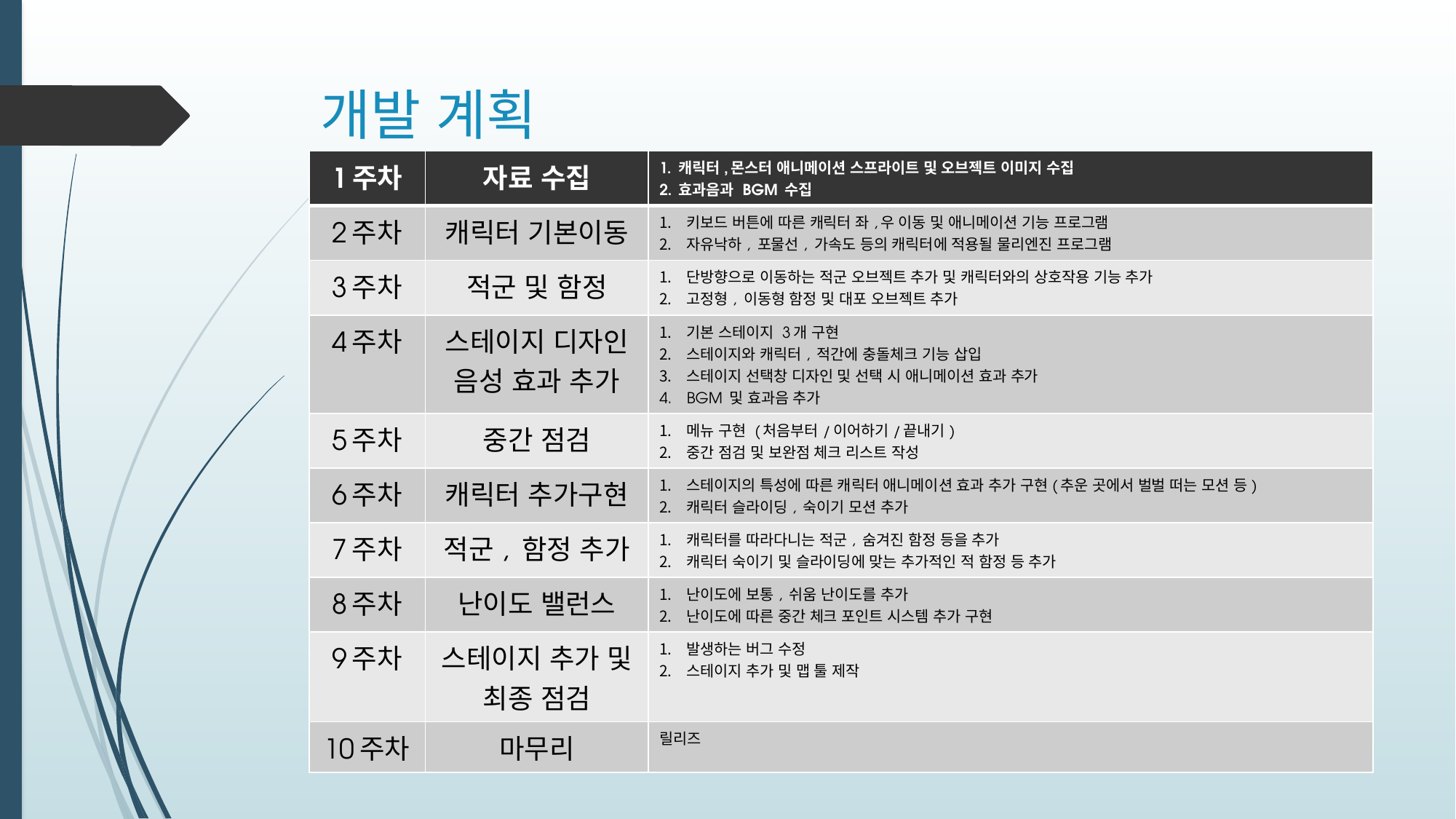

# 개발 계획
| 1주차 | 자료 수집 | 1. 캐릭터,몬스터 애니메이션 스프라이트 및 오브젝트 이미지 수집 2. 효과음과 BGM 수집 |
| --- | --- | --- |
| 2주차 | 캐릭터 기본이동 | 키보드 버튼에 따른 캐릭터 좌,우 이동 및 애니메이션 기능 프로그램 자유낙하, 포물선, 가속도 등의 캐릭터에 적용될 물리엔진 프로그램 |
| 3주차 | 적군 및 함정 | 단방향으로 이동하는 적군 오브젝트 추가 및 캐릭터와의 상호작용 기능 추가 고정형, 이동형 함정 및 대포 오브젝트 추가 |
| 4주차 | 스테이지 디자인 음성 효과 추가 | 기본 스테이지 3개 구현 스테이지와 캐릭터, 적간에 충돌체크 기능 삽입 스테이지 선택창 디자인 및 선택 시 애니메이션 효과 추가 BGM 및 효과음 추가 |
| 5주차 | 중간 점검 | 메뉴 구현 (처음부터/이어하기/끝내기) 중간 점검 및 보완점 체크 리스트 작성 |
| 6주차 | 캐릭터 추가구현 | 스테이지의 특성에 따른 캐릭터 애니메이션 효과 추가 구현(추운 곳에서 벌벌 떠는 모션 등) 캐릭터 슬라이딩, 숙이기 모션 추가 |
| 7주차 | 적군, 함정 추가 | 캐릭터를 따라다니는 적군, 숨겨진 함정 등을 추가 캐릭터 숙이기 및 슬라이딩에 맞는 추가적인 적 함정 등 추가 |
| 8주차 | 난이도 밸런스 | 난이도에 보통, 쉬움 난이도를 추가 난이도에 따른 중간 체크 포인트 시스템 추가 구현 |
| 9주차 | 스테이지 추가 및 최종 점검 | 발생하는 버그 수정 스테이지 추가 및 맵 툴 제작 |
| 10주차 | 마무리 | 릴리즈 |